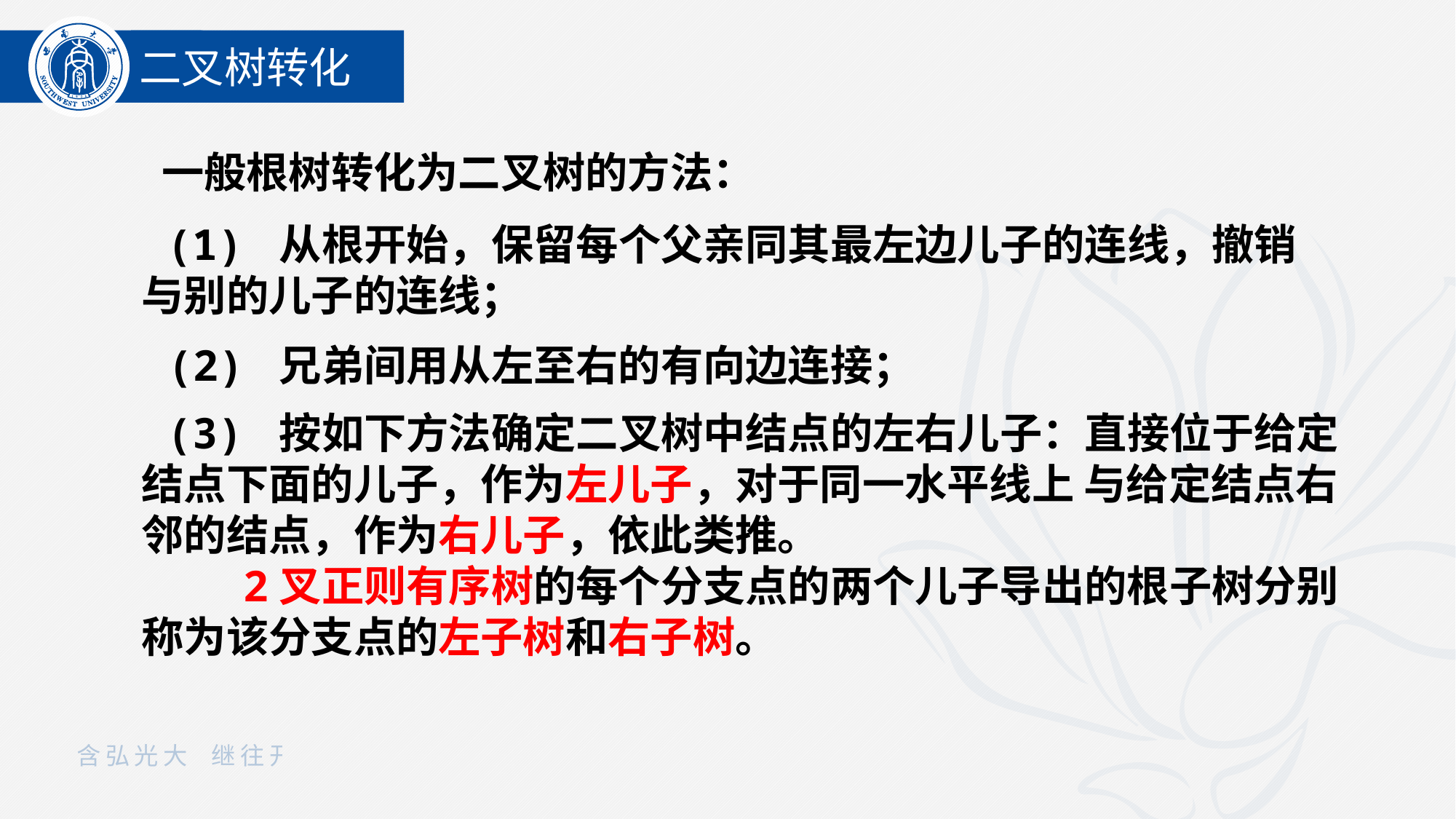

二叉树转化
 一般根树转化为二叉树的方法：
 (1) 从根开始，保留每个父亲同其最左边儿子的连线，撤销与别的儿子的连线；
 (2) 兄弟间用从左至右的有向边连接；
 (3) 按如下方法确定二叉树中结点的左右儿子：直接位于给定结点下面的儿子，作为左儿子，对于同一水平线上 与给定结点右邻的结点，作为右儿子，依此类推。
    2叉正则有序树的每个分支点的两个儿子导出的根子树分别称为该分支点的左子树和右子树。